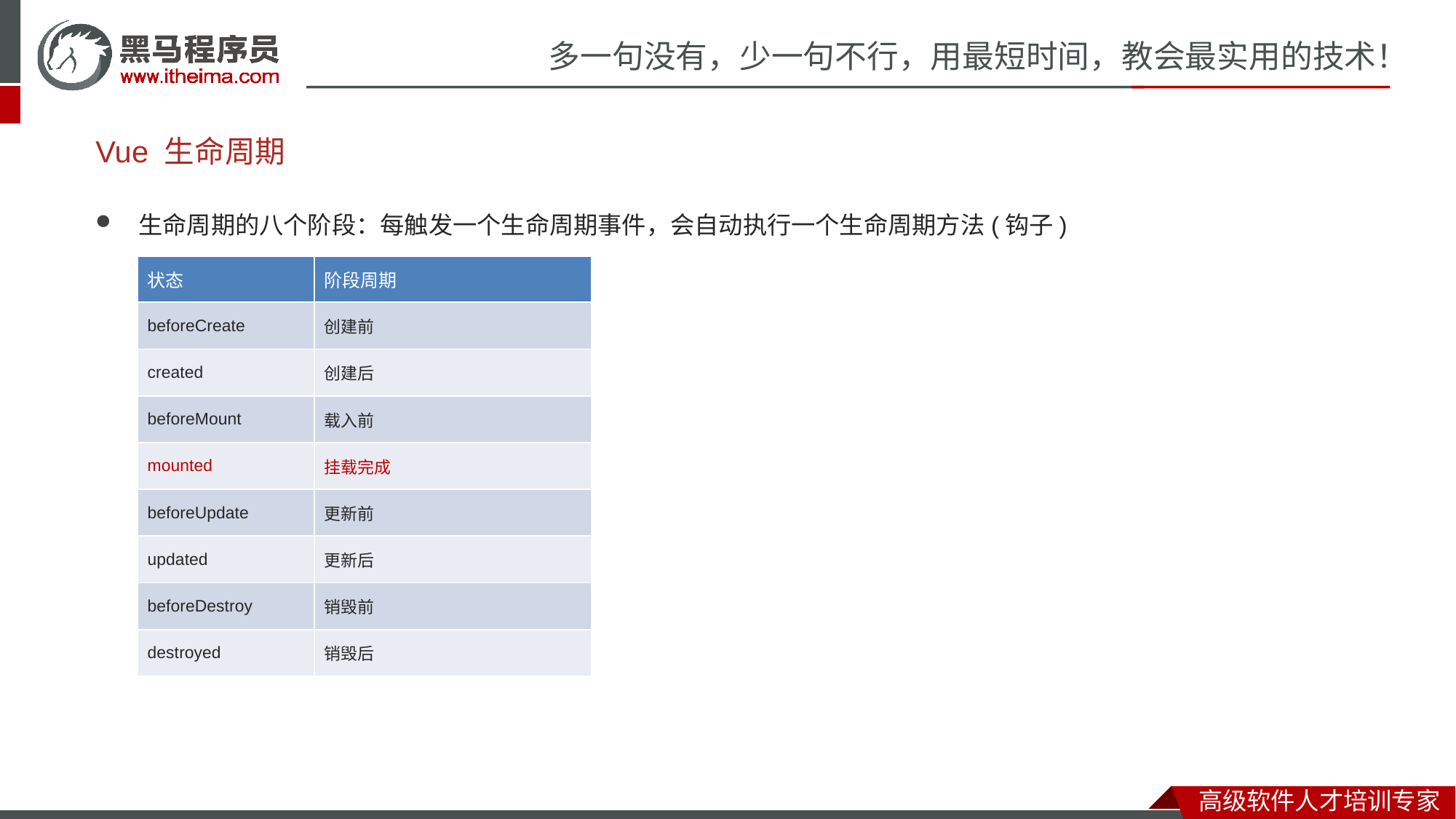

# Vue 生命周期
生命周期的八个阶段：每触发一个生命周期事件，会自动执行一个生命周期方法(钩子)

| 状态 | 阶段周期 |
| --- | --- |
| beforeCreate | 创建前 |
| created | 创建后 |
| beforeMount | 载入前 |
| mounted | 挂载完成 |
| beforeUpdate | 更新前 |
| updated | 更新后 |
| beforeDestroy | 销毁前 |
| destroyed | 销毁后 |